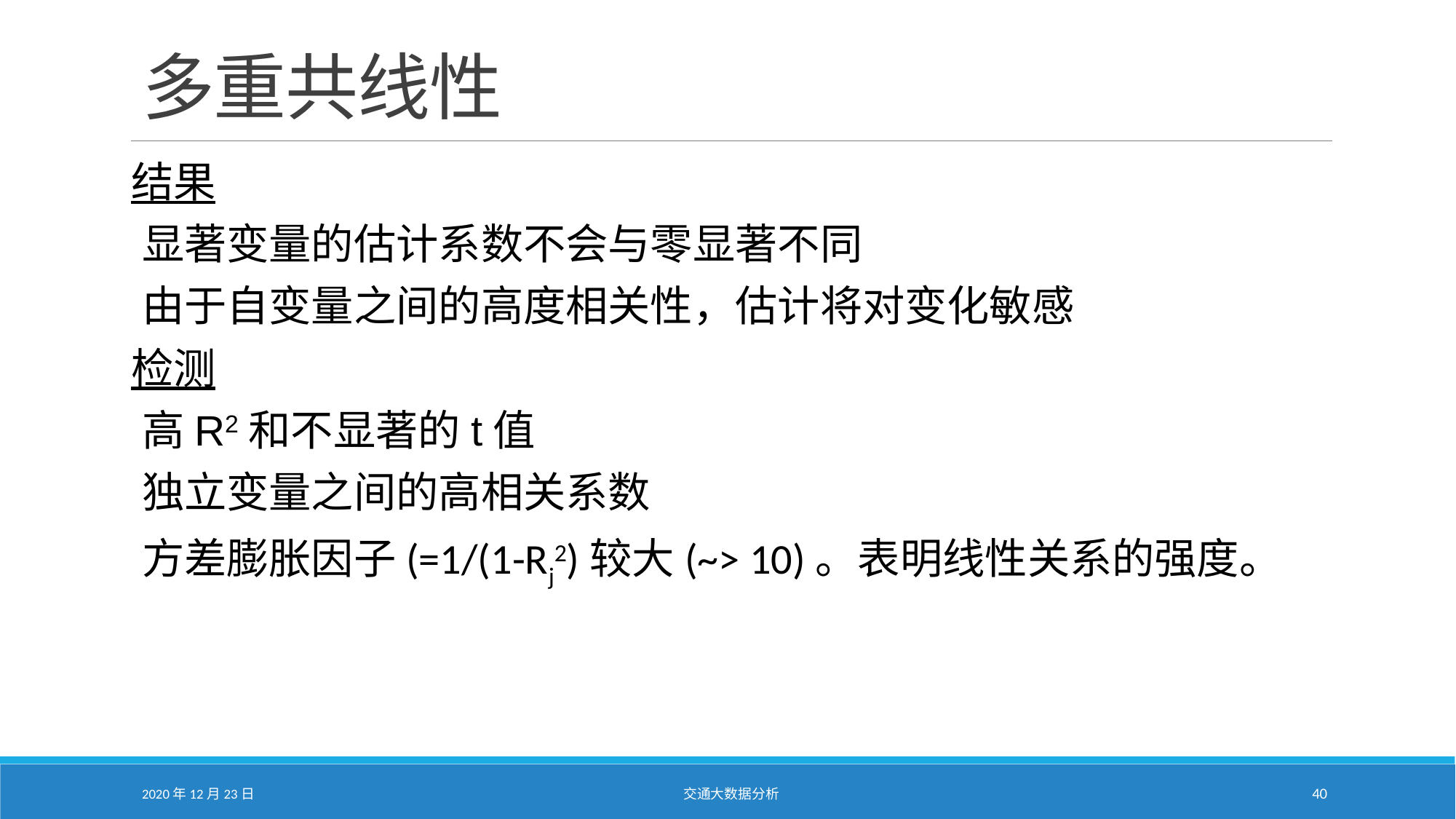

# 多重共线性
结果
显著变量的估计系数不会与零显著不同
由于自变量之间的高度相关性，估计将对变化敏感
检测
高R2和不显著的t值
独立变量之间的高相关系数
方差膨胀因子(=1/(1-Rj2)较大(~> 10)。表明线性关系的强度。
2020年12月23日
交通大数据分析
40